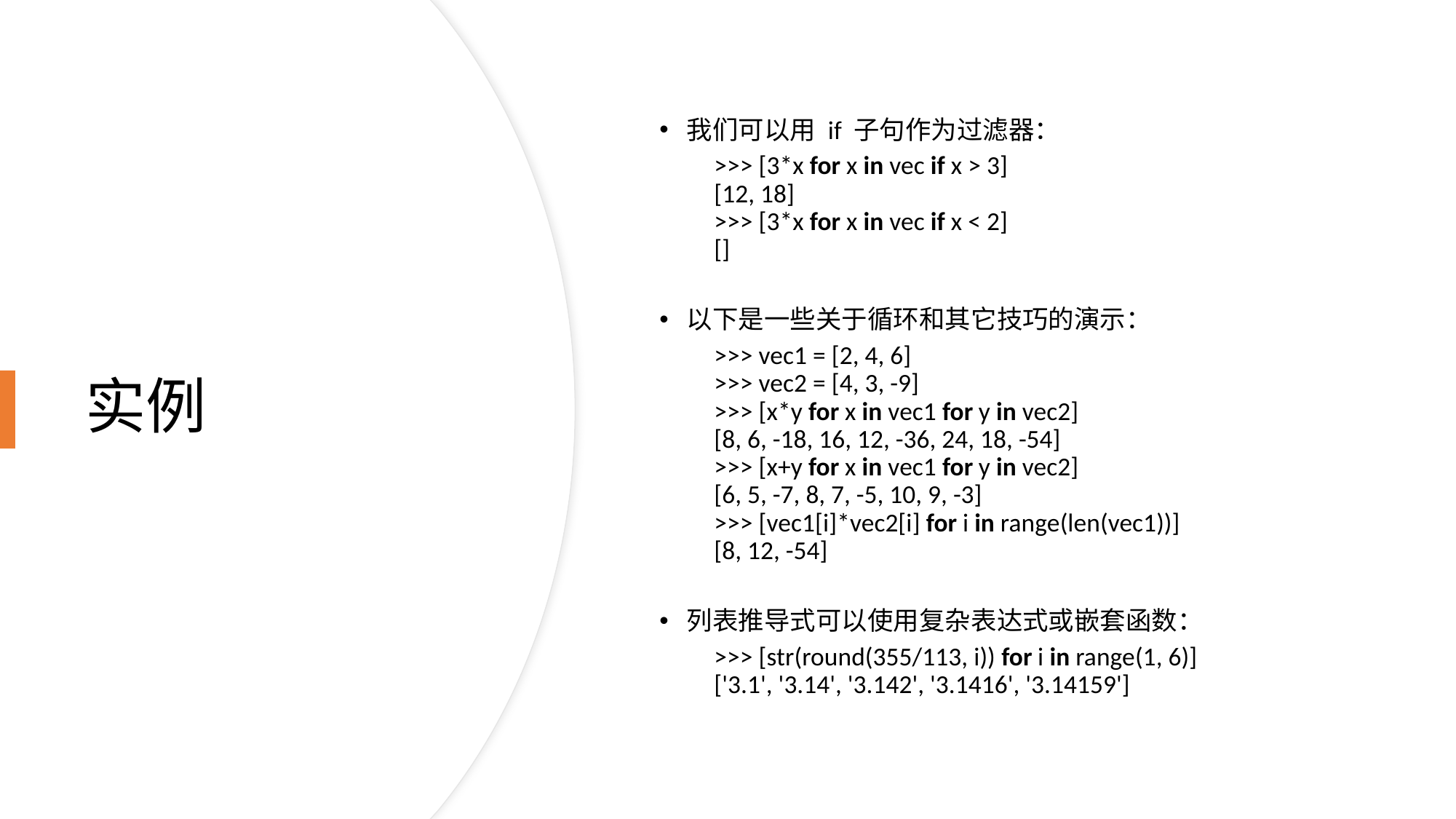

我们可以用 if 子句作为过滤器：
>>> [3*x for x in vec if x > 3]
[12, 18]
>>> [3*x for x in vec if x < 2]
[]
以下是一些关于循环和其它技巧的演示：
>>> vec1 = [2, 4, 6]
>>> vec2 = [4, 3, -9]
>>> [x*y for x in vec1 for y in vec2]
[8, 6, -18, 16, 12, -36, 24, 18, -54]
>>> [x+y for x in vec1 for y in vec2]
[6, 5, -7, 8, 7, -5, 10, 9, -3]
>>> [vec1[i]*vec2[i] for i in range(len(vec1))]
[8, 12, -54]
列表推导式可以使用复杂表达式或嵌套函数：
>>> [str(round(355/113, i)) for i in range(1, 6)]
['3.1', '3.14', '3.142', '3.1416', '3.14159']

# 实例